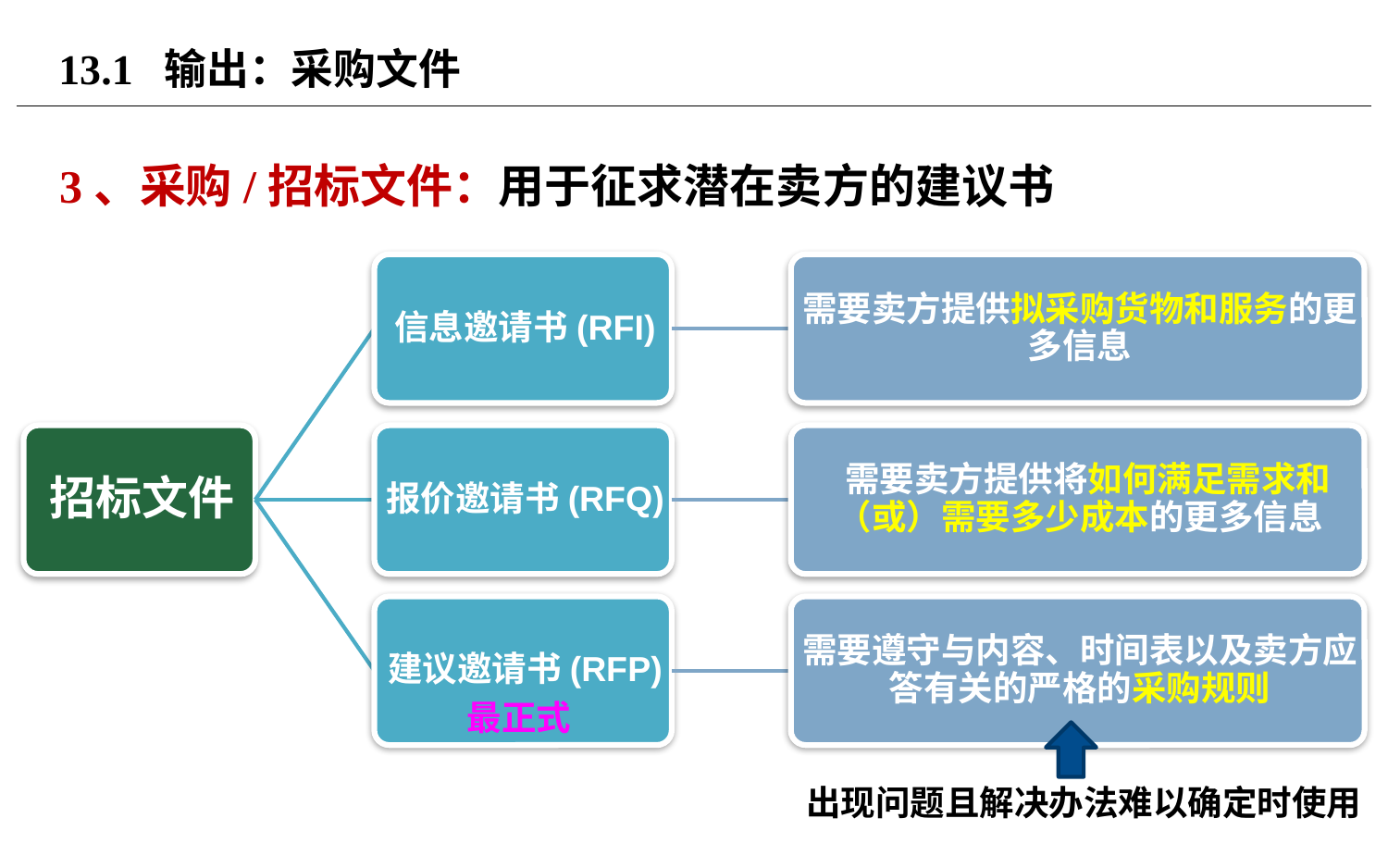

# 13.1  输出：采购文件
3、采购/招标文件：用于征求潜在卖方的建议书
招标文件

信息邀请书(RFI)

需要卖方提供拟采购货物和服务的更多信息

报价邀请书(RFQ)

 需要卖方提供将如何满足需求和（或）需要多少成本的更多信息

建议邀请书(RFP)

需要遵守与内容、时间表以及卖方应答有关的严格的采购规则
最正式

出现问题且解决办法难以确定时使用